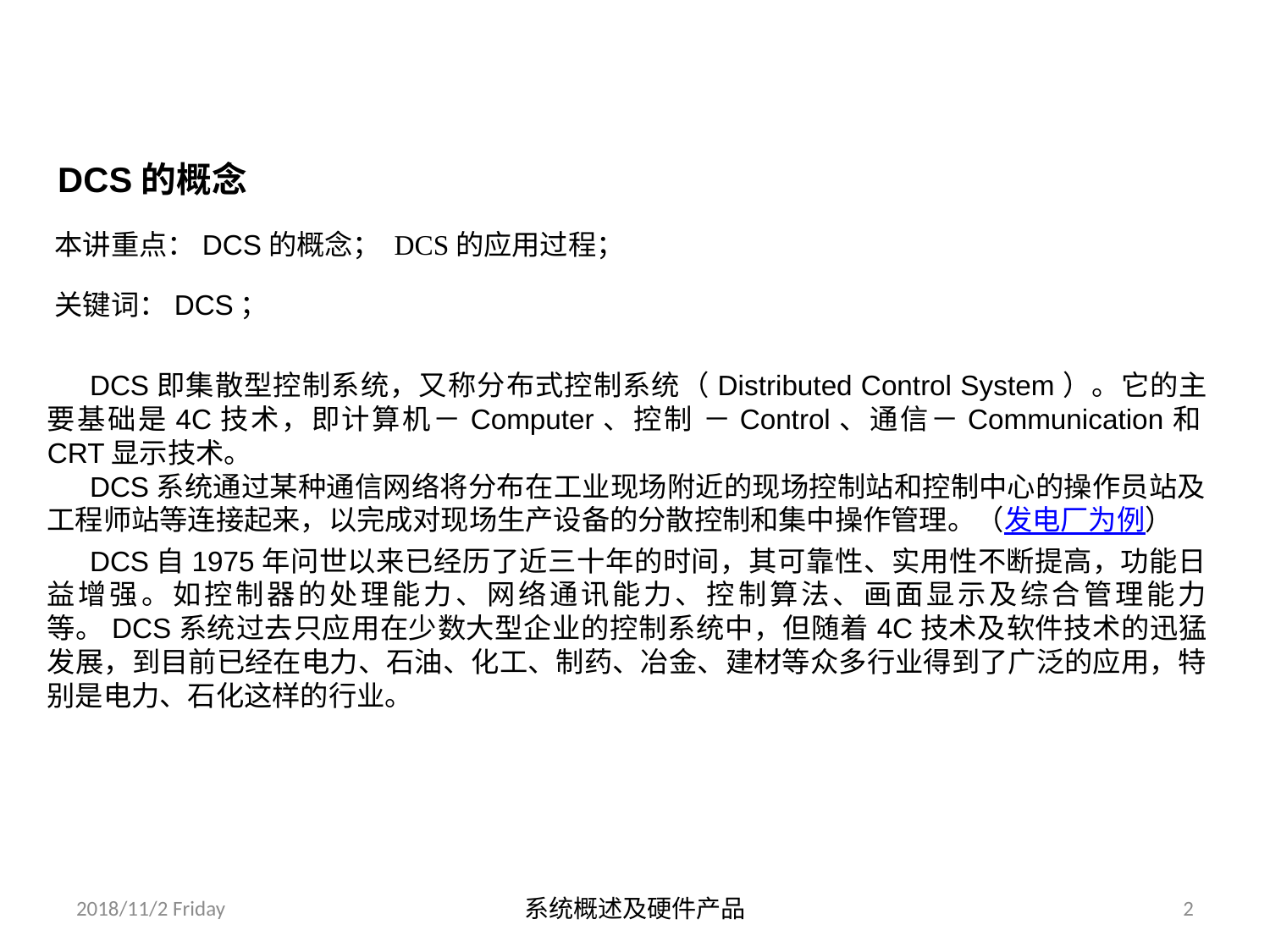

# DCS的概念
本讲重点：DCS的概念； DCS的应用过程；
关键词：DCS；
DCS即集散型控制系统，又称分布式控制系统（Distributed Control System）。它的主要基础是4C技术，即计算机－Computer、控制 －Control、通信－Communication和CRT显示技术。
DCS系统通过某种通信网络将分布在工业现场附近的现场控制站和控制中心的操作员站及工程师站等连接起来，以完成对现场生产设备的分散控制和集中操作管理。（发电厂为例）
DCS自1975年问世以来已经历了近三十年的时间，其可靠性、实用性不断提高，功能日益增强。如控制器的处理能力、网络通讯能力、控制算法、画面显示及综合管理能力等。DCS系统过去只应用在少数大型企业的控制系统中，但随着4C技术及软件技术的迅猛发展，到目前已经在电力、石油、化工、制药、冶金、建材等众多行业得到了广泛的应用，特别是电力、石化这样的行业。

2018/11/2 Friday
系统概述及硬件产品
2